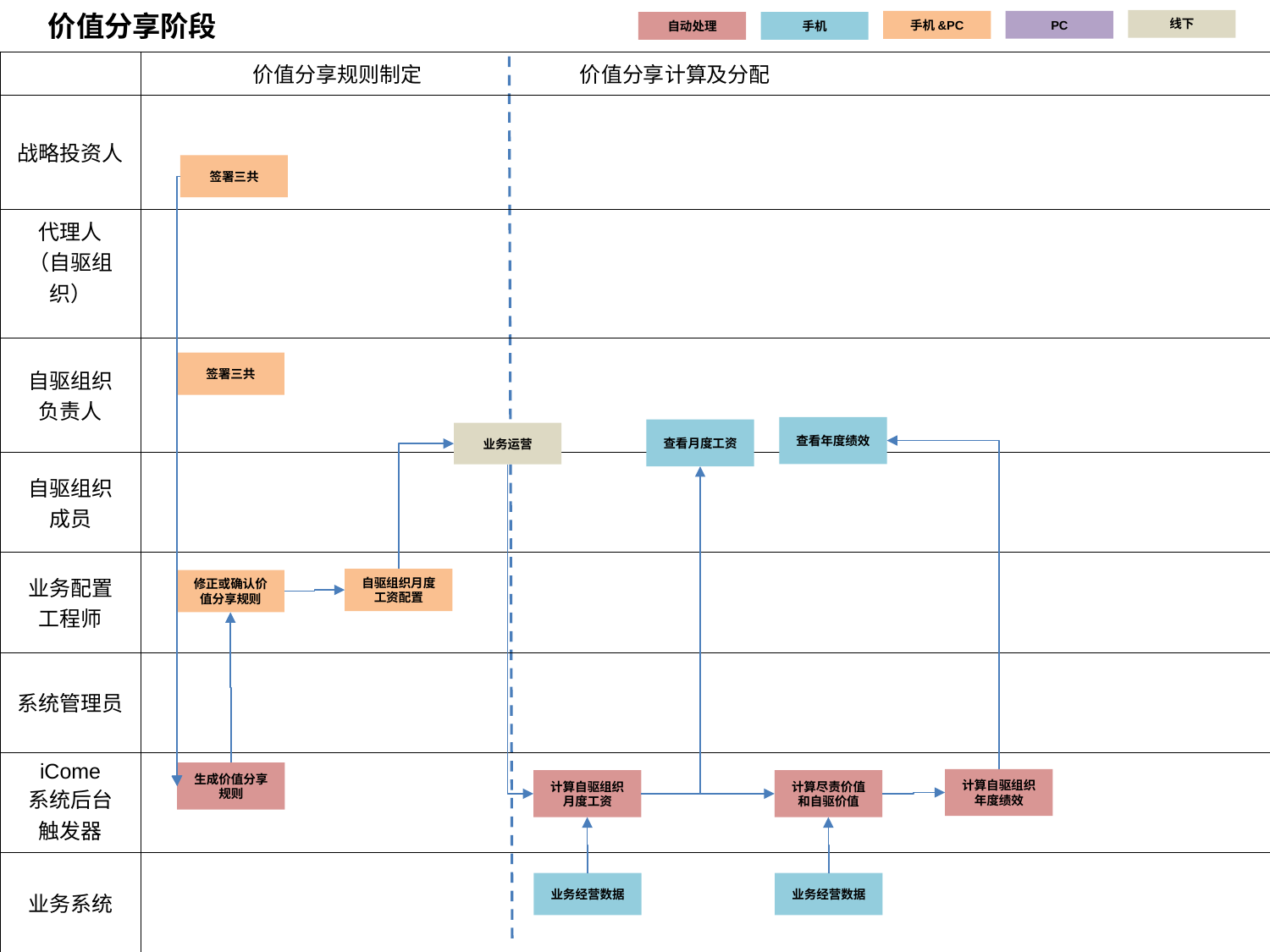

# 价值分享阶段
线下
PC
手机&PC
自动处理
手机
|  | 价值分享规则制定 价值分享计算及分配 |
| --- | --- |
| 战略投资人 |  |
| 代理人 （自驱组织） |  |
| 自驱组织 负责人 |  |
| 自驱组织 成员 |  |
| 业务配置 工程师 |  |
| 系统管理员 |  |
| iCome 系统后台 触发器 |  |
| 业务系统 |  |
签署三共
签署三共
查看年度绩效
查看月度工资
业务运营
自驱组织月度工资配置
修正或确认价值分享规则
生成价值分享规则
计算自驱组织年度绩效
计算自驱组织月度工资
计算尽责价值和自驱价值
业务经营数据
业务经营数据